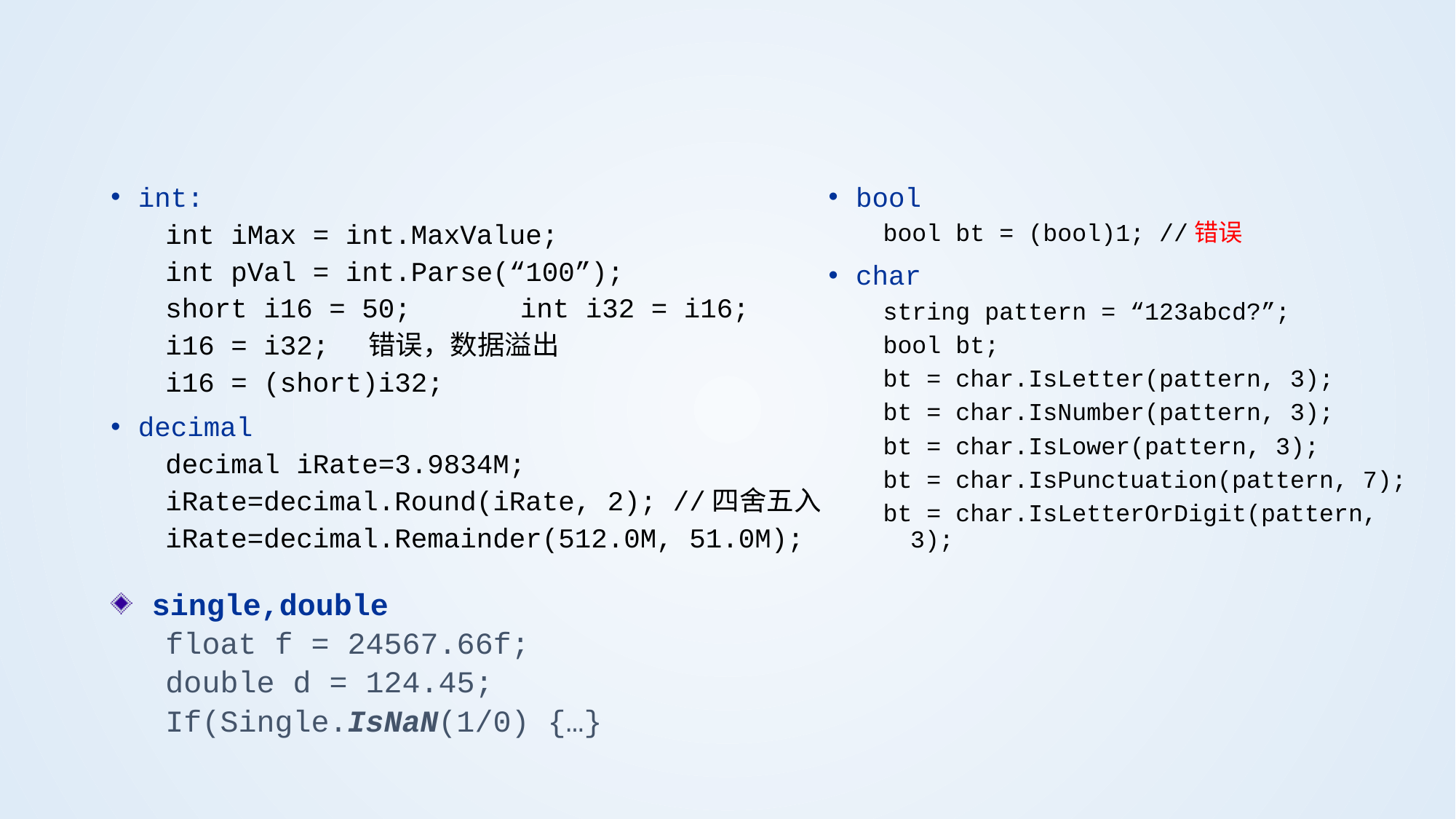

#
int:
int iMax = int.MaxValue;
int pVal = int.Parse(“100”);
short i16 = 50;	int i32 = i16;
i16 = i32;  错误，数据溢出
i16 = (short)i32;
decimal
decimal iRate=3.9834M;
iRate=decimal.Round(iRate, 2); //四舍五入
iRate=decimal.Remainder(512.0M, 51.0M);
bool
bool bt = (bool)1; //错误
char
string pattern = “123abcd?”;
bool bt;
bt = char.IsLetter(pattern, 3);
bt = char.IsNumber(pattern, 3);
bt = char.IsLower(pattern, 3);
bt = char.IsPunctuation(pattern, 7);
bt = char.IsLetterOrDigit(pattern, 3);
single,double
float f = 24567.66f;
double d = 124.45;
If(Single.IsNaN(1/0) {…}